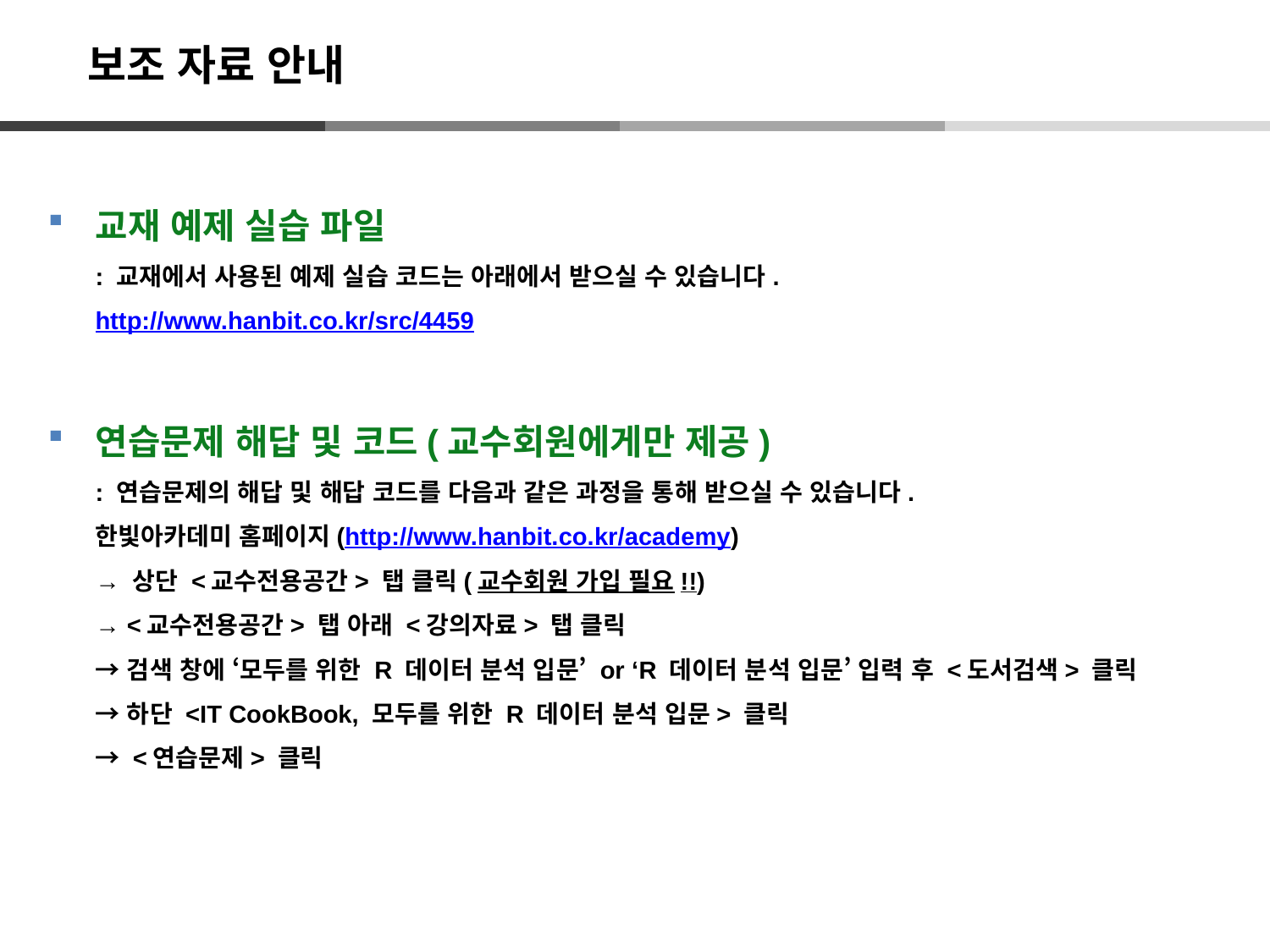

# 보조 자료 안내
교재 예제 실습 파일
: 교재에서 사용된 예제 실습 코드는 아래에서 받으실 수 있습니다.
http://www.hanbit.co.kr/src/4459

연습문제 해답 및 코드(교수회원에게만 제공)
: 연습문제의 해답 및 해답 코드를 다음과 같은 과정을 통해 받으실 수 있습니다.
한빛아카데미 홈페이지(http://www.hanbit.co.kr/academy)
→ 상단 <교수전용공간> 탭 클릭(교수회원 가입 필요!!)
→ <교수전용공간> 탭 아래 <강의자료> 탭 클릭
→ 검색 창에 ‘모두를 위한 R 데이터 분석 입문’ or ‘R 데이터 분석 입문’ 입력 후 <도서검색> 클릭
→ 하단 <IT CookBook, 모두를 위한 R 데이터 분석 입문> 클릭
→ <연습문제> 클릭